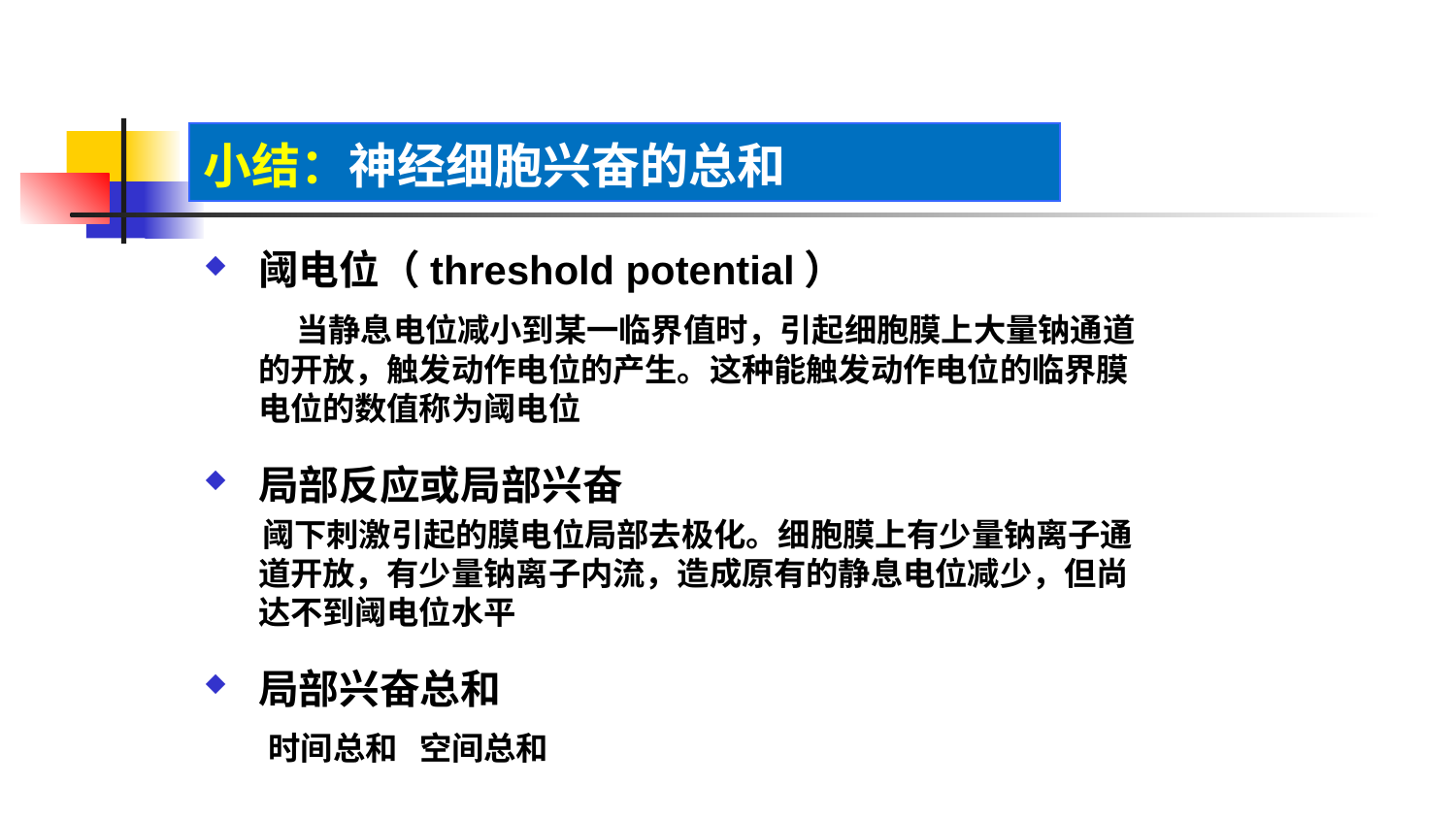

小结：神经细胞兴奋的总和
阈电位（threshold potential）
         当静息电位减小到某一临界值时，引起细胞膜上大量钠通道的开放，触发动作电位的产生。这种能触发动作电位的临界膜电位的数值称为阈电位
局部反应或局部兴奋
       阈下刺激引起的膜电位局部去极化。细胞膜上有少量钠离子通道开放，有少量钠离子内流，造成原有的静息电位减少，但尚达不到阈电位水平
局部兴奋总和
      时间总和   空间总和